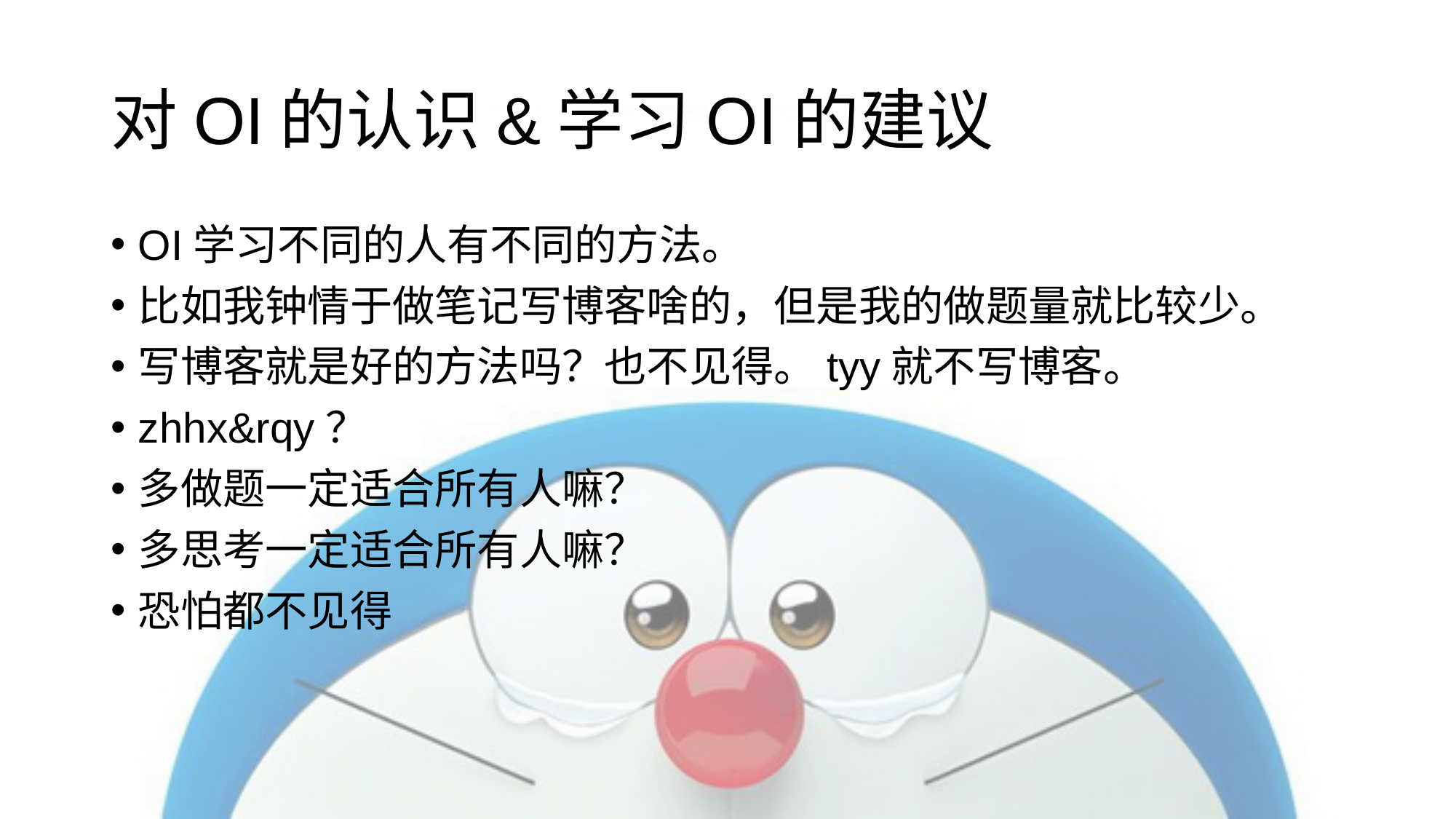

# 对OI的认识&学习OI的建议
OI学习不同的人有不同的方法。
比如我钟情于做笔记写博客啥的，但是我的做题量就比较少。
写博客就是好的方法吗？也不见得。tyy就不写博客。
zhhx&rqy？
多做题一定适合所有人嘛？
多思考一定适合所有人嘛？
恐怕都不见得